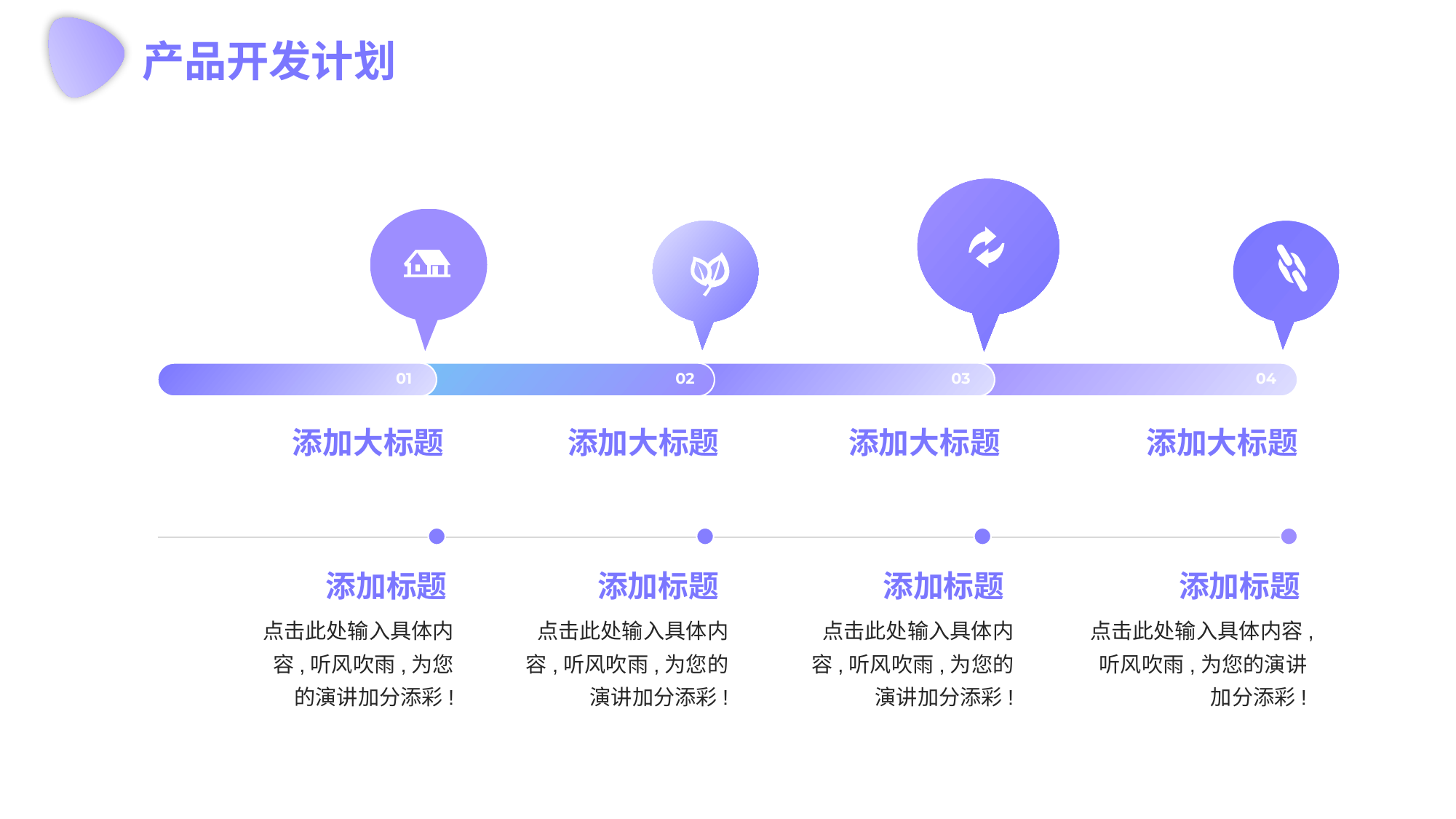

产品开发计划

01

02

03

04
添加大标题
添加大标题
添加大标题
添加大标题

添加标题
添加标题
添加标题
添加标题
点击此处输入具体内容,听风吹雨,为您的演讲加分添彩!
点击此处输入具体内容,听风吹雨,为您的演讲加分添彩!
点击此处输入具体内容,听风吹雨,为您的演讲加分添彩!
点击此处输入具体内容,听风吹雨,为您的演讲加分添彩!